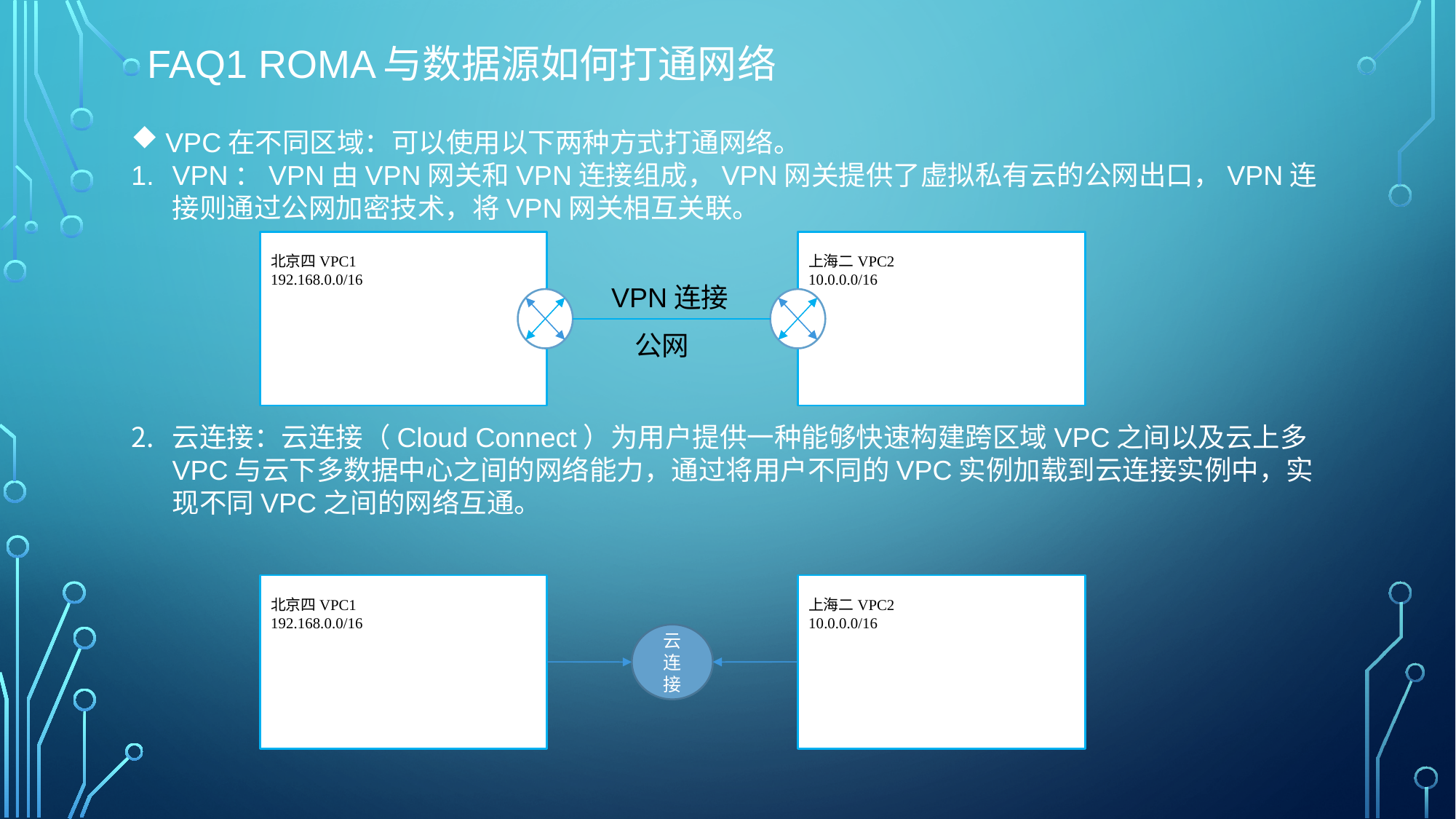

# FAQ1 ROMA与数据源如何打通网络
VPC在不同区域：可以使用以下两种方式打通网络。
VPN：VPN由VPN网关和VPN连接组成，VPN网关提供了虚拟私有云的公网出口，VPN连接则通过公网加密技术，将VPN网关相互关联。

云连接：云连接（Cloud Connect）为用户提供一种能够快速构建跨区域VPC之间以及云上多VPC与云下多数据中心之间的网络能力，通过将用户不同的VPC实例加载到云连接实例中，实现不同VPC之间的网络互通。

北京四VPC1
192.168.0.0/16
上海二VPC2
10.0.0.0/16
VPN连接

公网

北京四VPC1
192.168.0.0/16
上海二VPC2
10.0.0.0/16
云连接